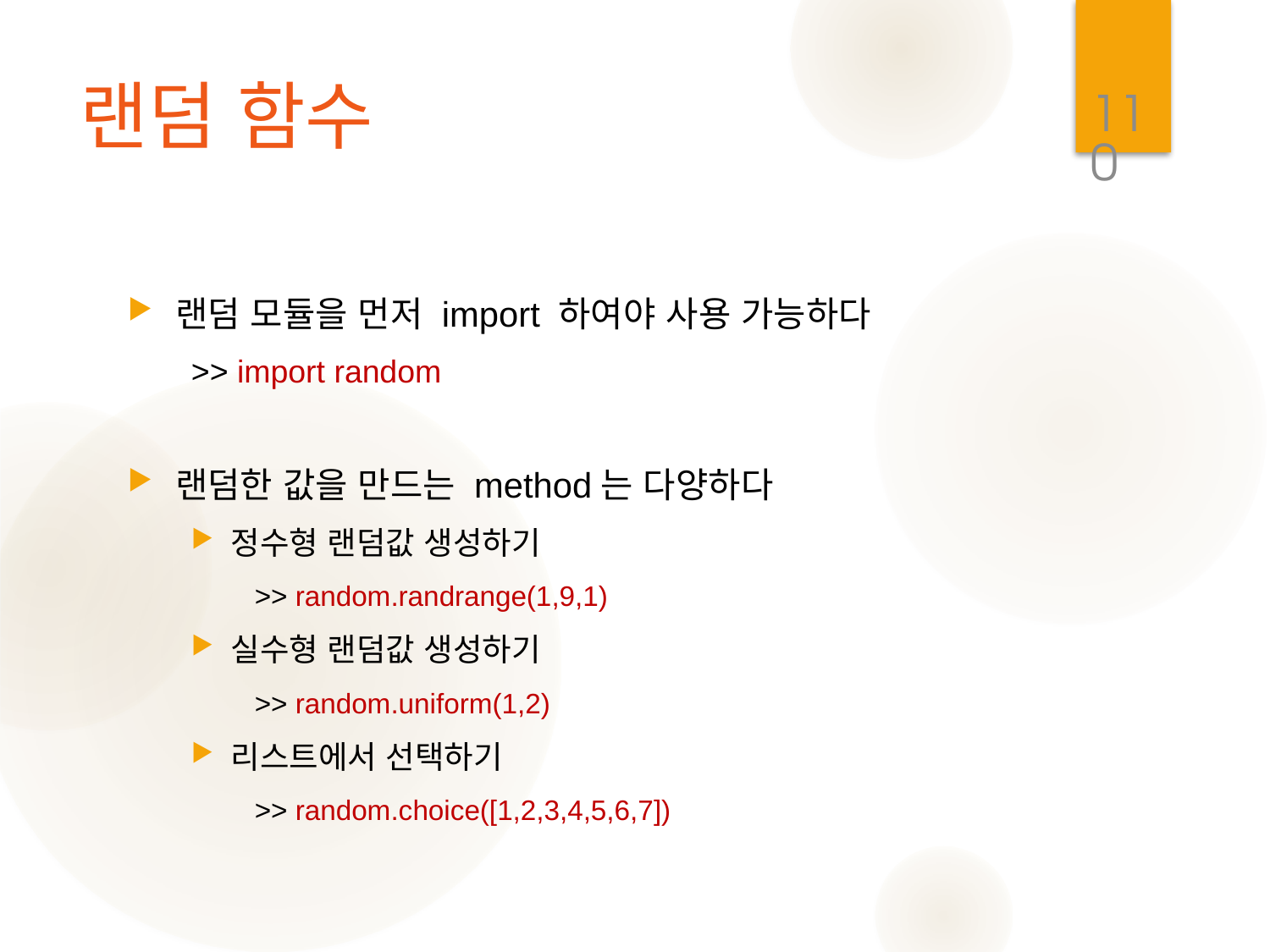

110
# 랜덤 함수
랜덤 모듈을 먼저 import 하여야 사용 가능하다
>> import random

랜덤한 값을 만드는 method는 다양하다
정수형 랜덤값 생성하기
>> random.randrange(1,9,1)
실수형 랜덤값 생성하기
>> random.uniform(1,2)
리스트에서 선택하기
>> random.choice([1,2,3,4,5,6,7])